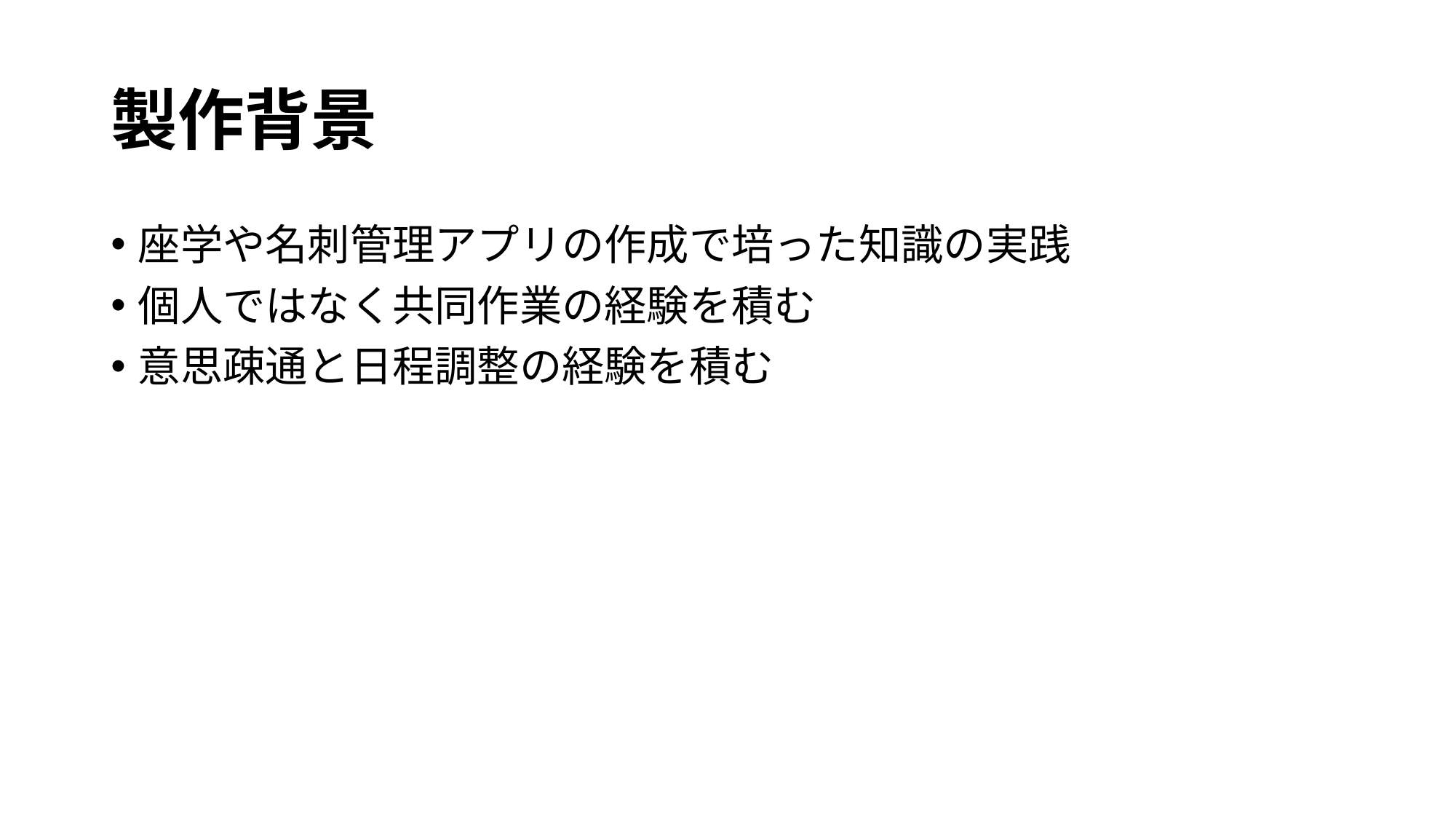

# 製作背景
座学や名刺管理アプリの作成で培った知識の実践
個人ではなく共同作業の経験を積む
意思疎通と日程調整の経験を積む